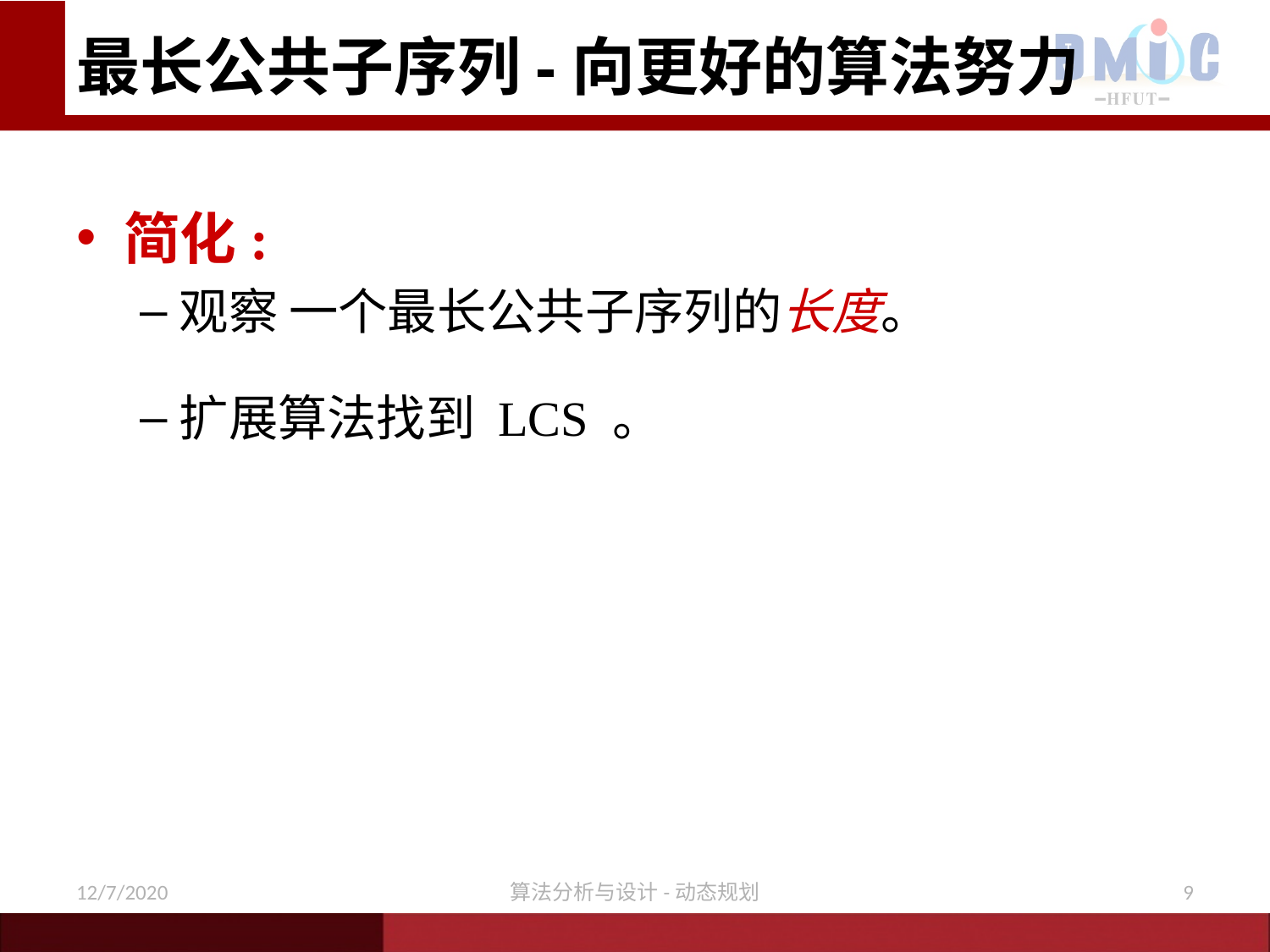

# 最长公共子序列-向更好的算法努力
简化:
观察 一个最长公共子序列的长度。

扩展算法找到 LCS 。
12/7/2020
算法分析与设计-动态规划
9